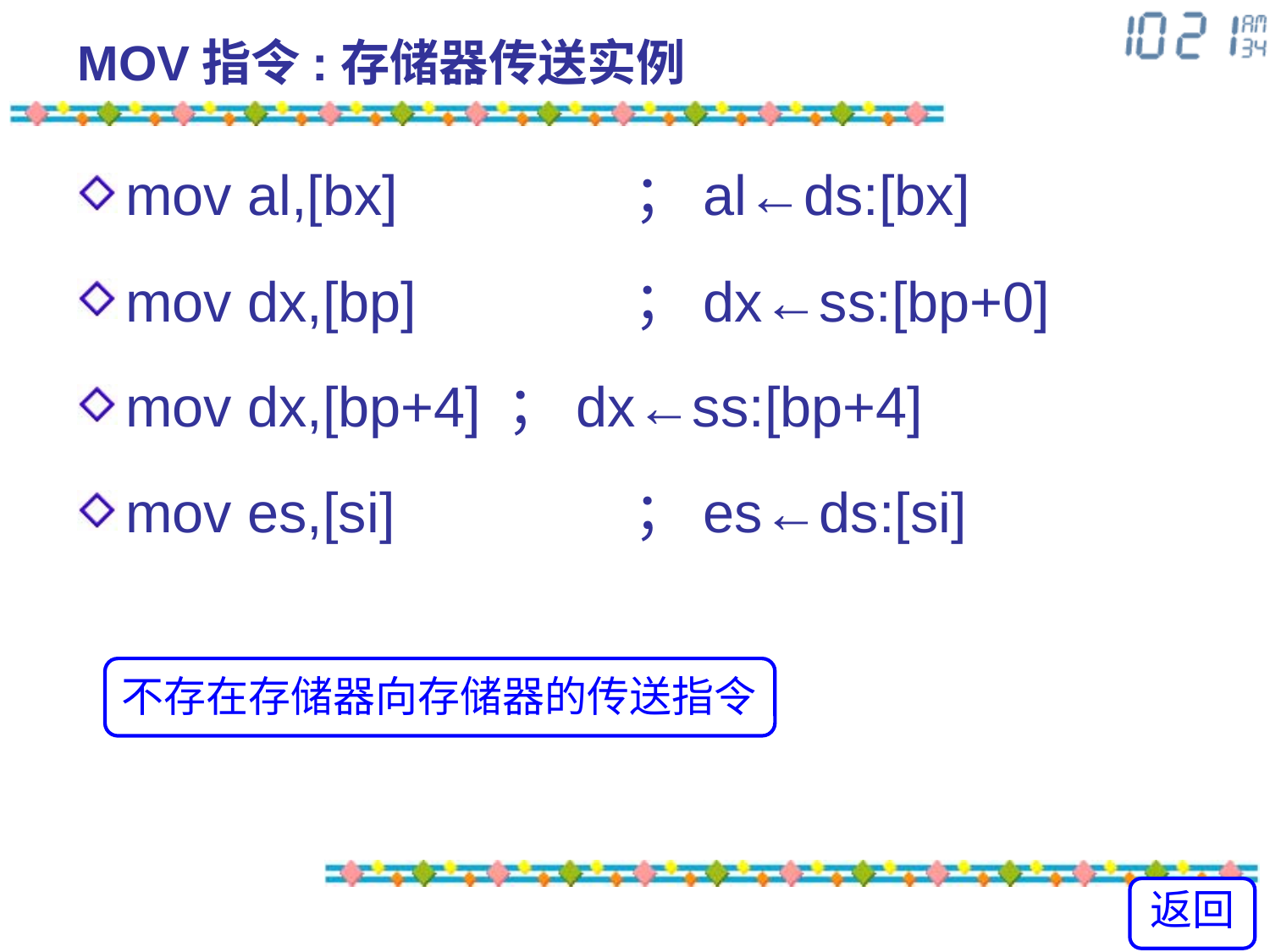

# MOV指令:存储器传送实例
mov al,[bx]		；al←ds:[bx]
mov dx,[bp]		；dx←ss:[bp+0]
mov dx,[bp+4]	；dx←ss:[bp+4]
mov es,[si]		；es←ds:[si]
不存在存储器向存储器的传送指令
返回